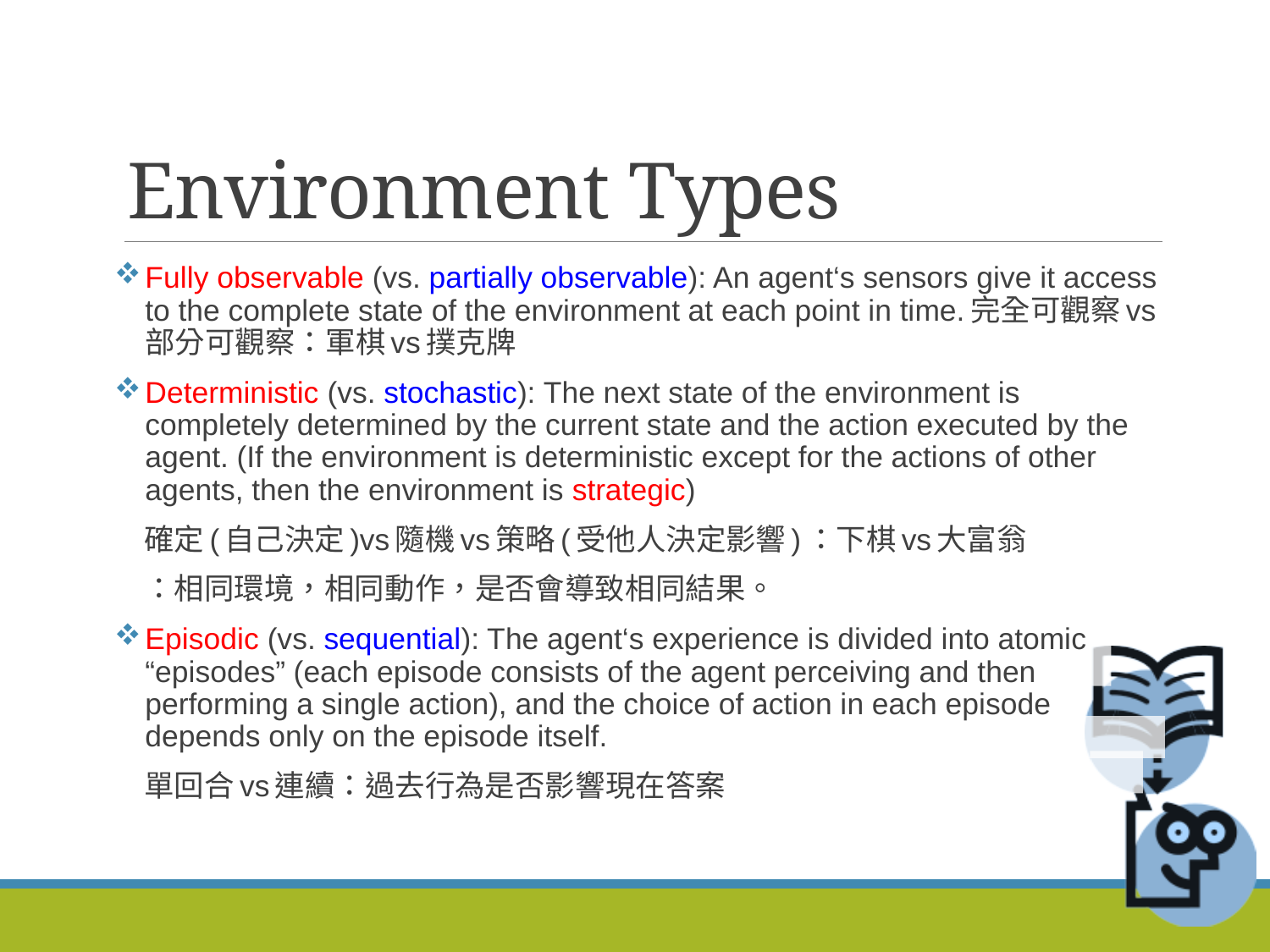

# Environment Types
Fully observable (vs. partially observable): An agent‘s sensors give it access to the complete state of the environment at each point in time.完全可觀察vs部分可觀察：軍棋vs撲克牌
Deterministic (vs. stochastic): The next state of the environment is completely determined by the current state and the action executed by the agent. (If the environment is deterministic except for the actions of other agents, then the environment is strategic)
　確定(自己決定)vs隨機vs策略(受他人決定影響)：下棋vs大富翁
　：相同環境，相同動作，是否會導致相同結果。
Episodic (vs. sequential): The agent‘s experience is divided into atomic “episodes” (each episode consists of the agent perceiving and then performing a single action), and the choice of action in each episode depends only on the episode itself.
　單回合vs連續：過去行為是否影響現在答案